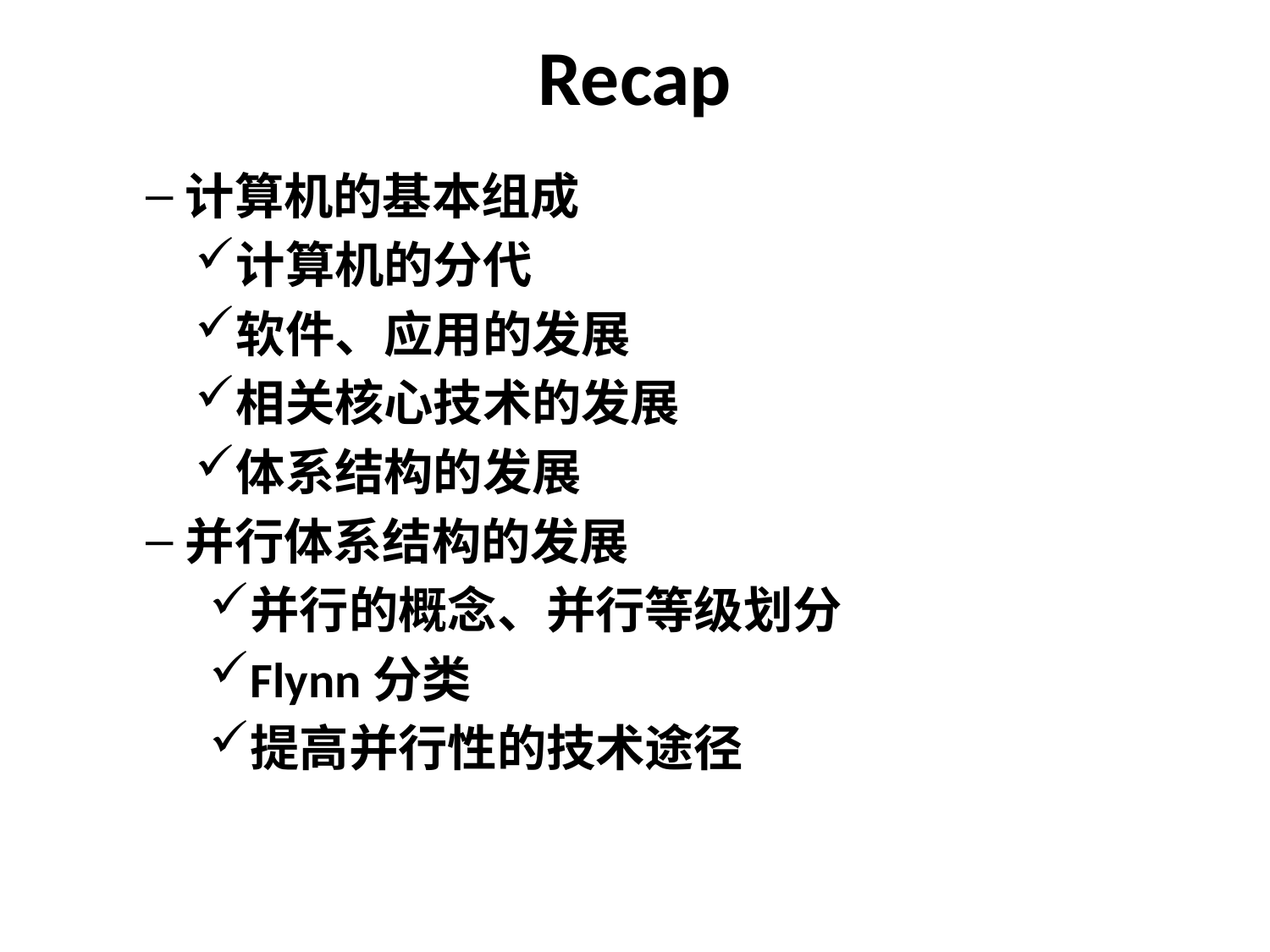

# Recap
计算机的基本组成
计算机的分代
软件、应用的发展
相关核心技术的发展
体系结构的发展
并行体系结构的发展
并行的概念、并行等级划分
Flynn分类
提高并行性的技术途径